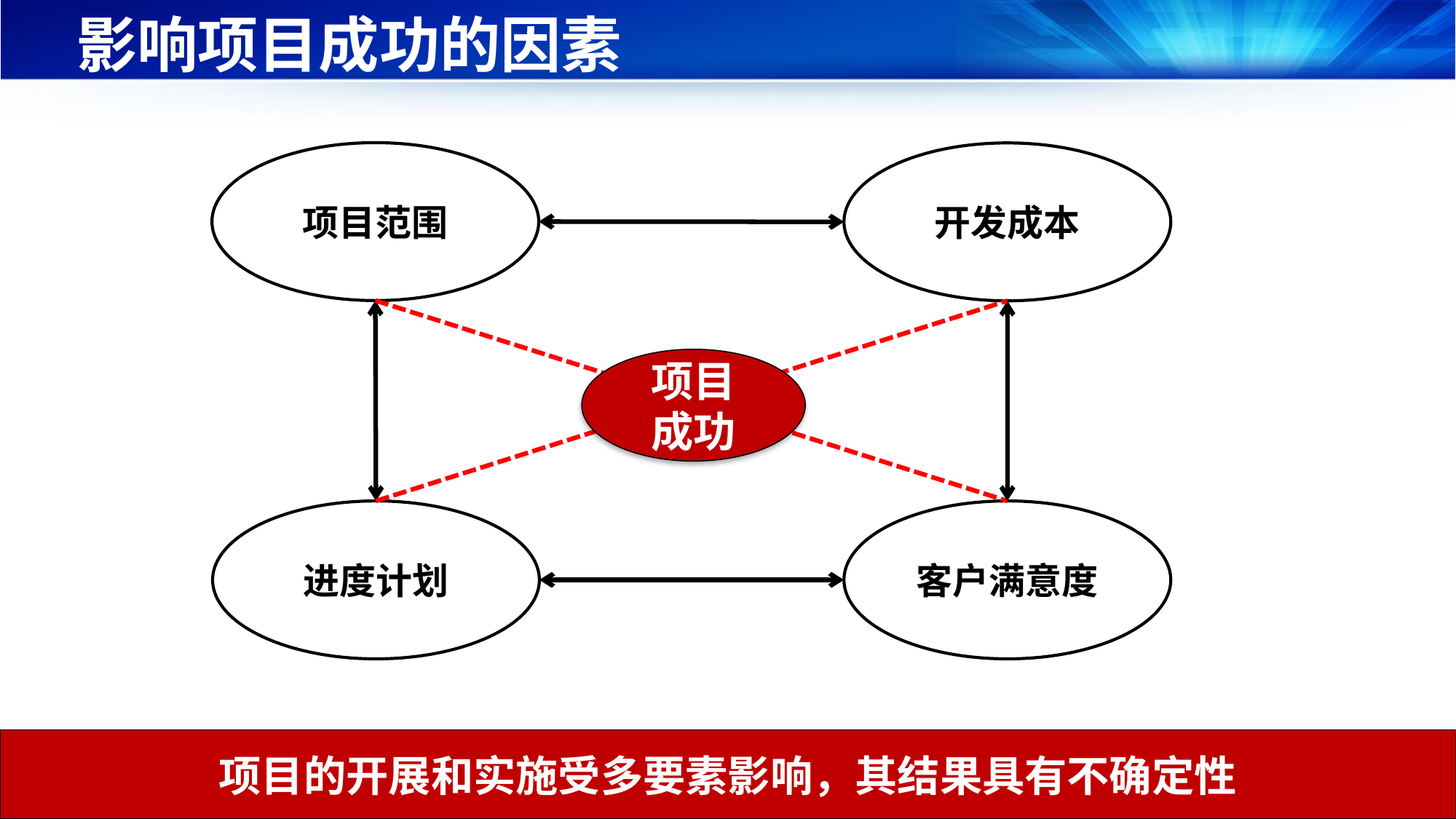

# 影响项目成功的因素
项目范围
开发成本
项目
成功
进度计划
客户满意度
项目的开展和实施受多要素影响，其结果具有不确定性